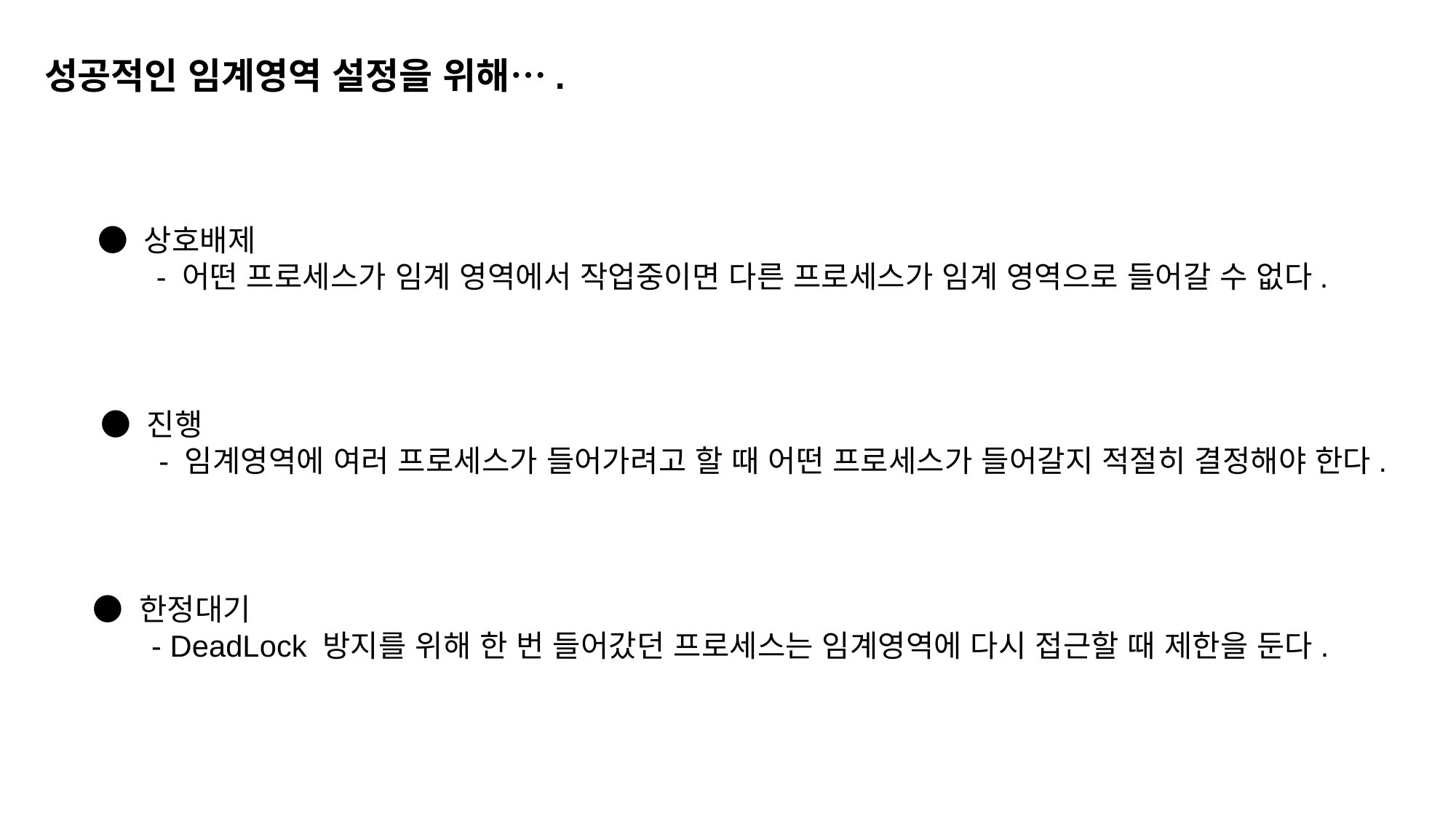

성공적인 임계영역 설정을 위해….
 ● 상호배제
        - 어떤 프로세스가 임계 영역에서 작업중이면 다른 프로세스가 임계 영역으로 들어갈 수 없다.
 ● 진행
        - 임계영역에 여러 프로세스가 들어가려고 할 때 어떤 프로세스가 들어갈지 적절히 결정해야 한다.
 ● 한정대기
        - DeadLock 방지를 위해 한 번 들어갔던 프로세스는 임계영역에 다시 접근할 때 제한을 둔다.